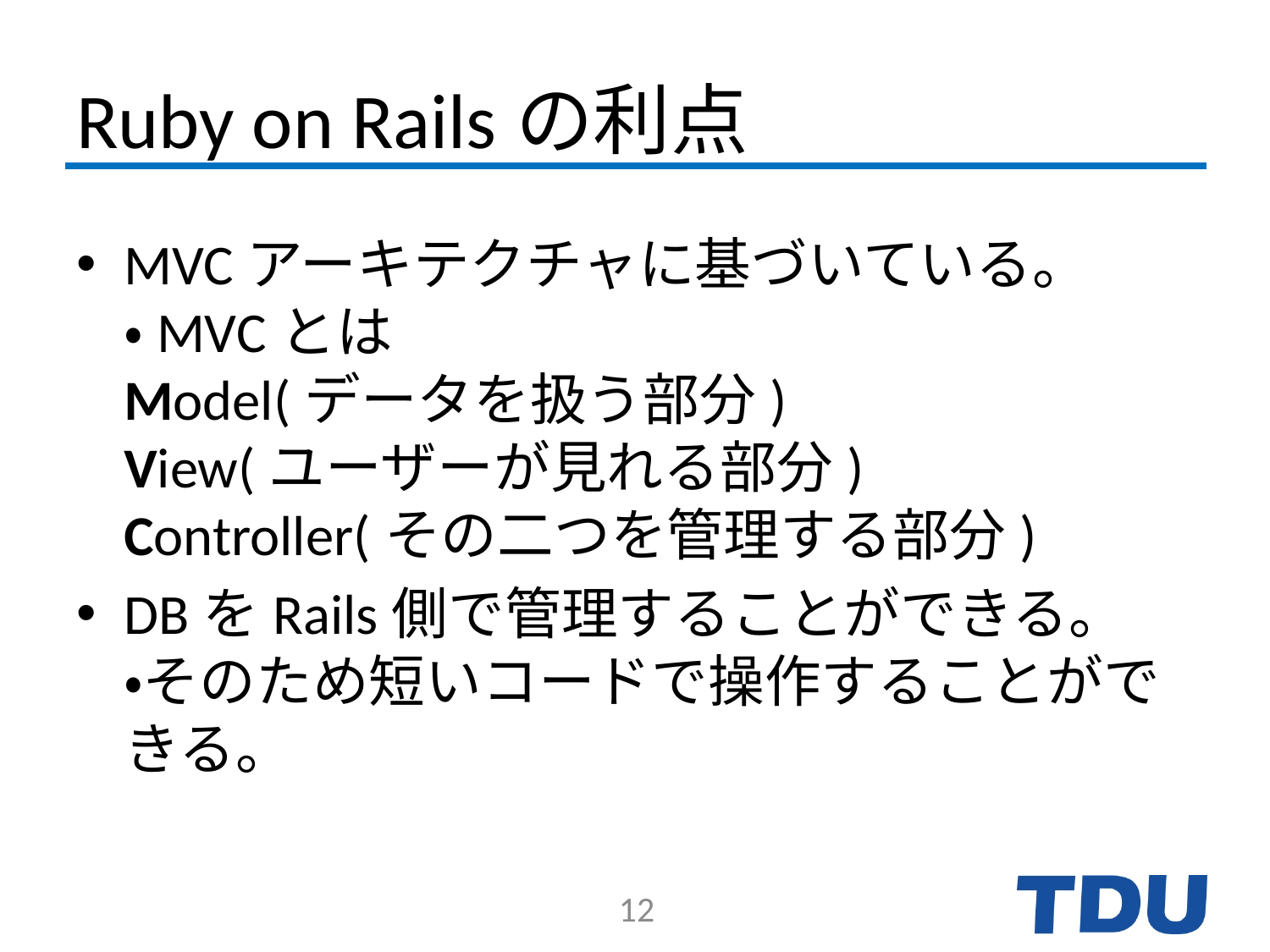

# Ruby on Railsの利点
MVCアーキテクチャに基づいている。
・MVCとは
Model(データを扱う部分)
View(ユーザーが見れる部分)
Controller(その二つを管理する部分)
DBをRails側で管理することができる。
・そのため短いコードで操作することができる。
12